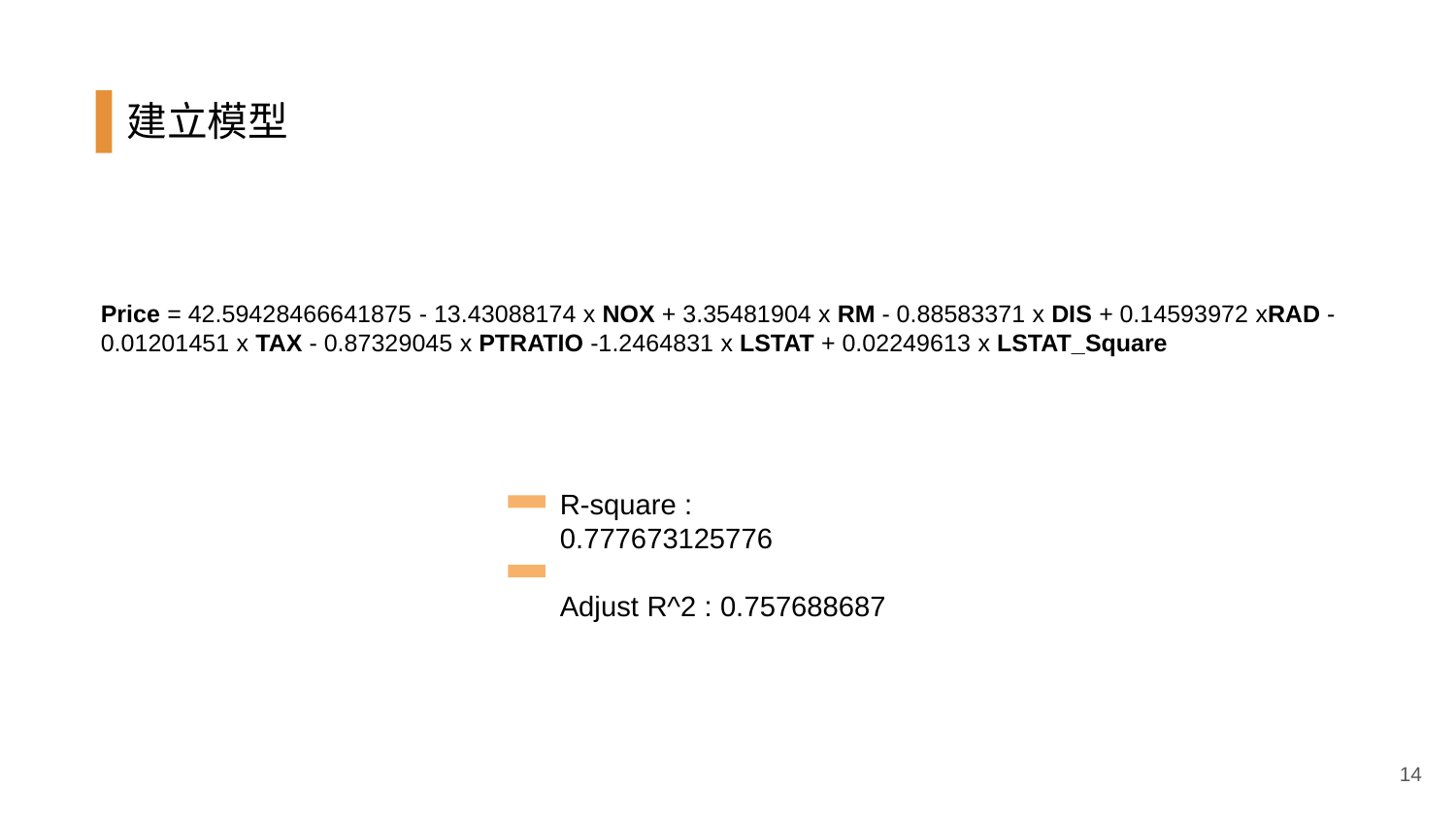

建立模型

Price = 42.59428466641875 - 13.43088174 x NOX + 3.35481904 x RM - 0.88583371 x DIS + 0.14593972 xRAD -0.01201451 x TAX - 0.87329045 x PTRATIO -1.2464831 x LSTAT + 0.02249613 x LSTAT_Square

R-square : 0.777673125776

Adjust R^2 : 0.757688687

14